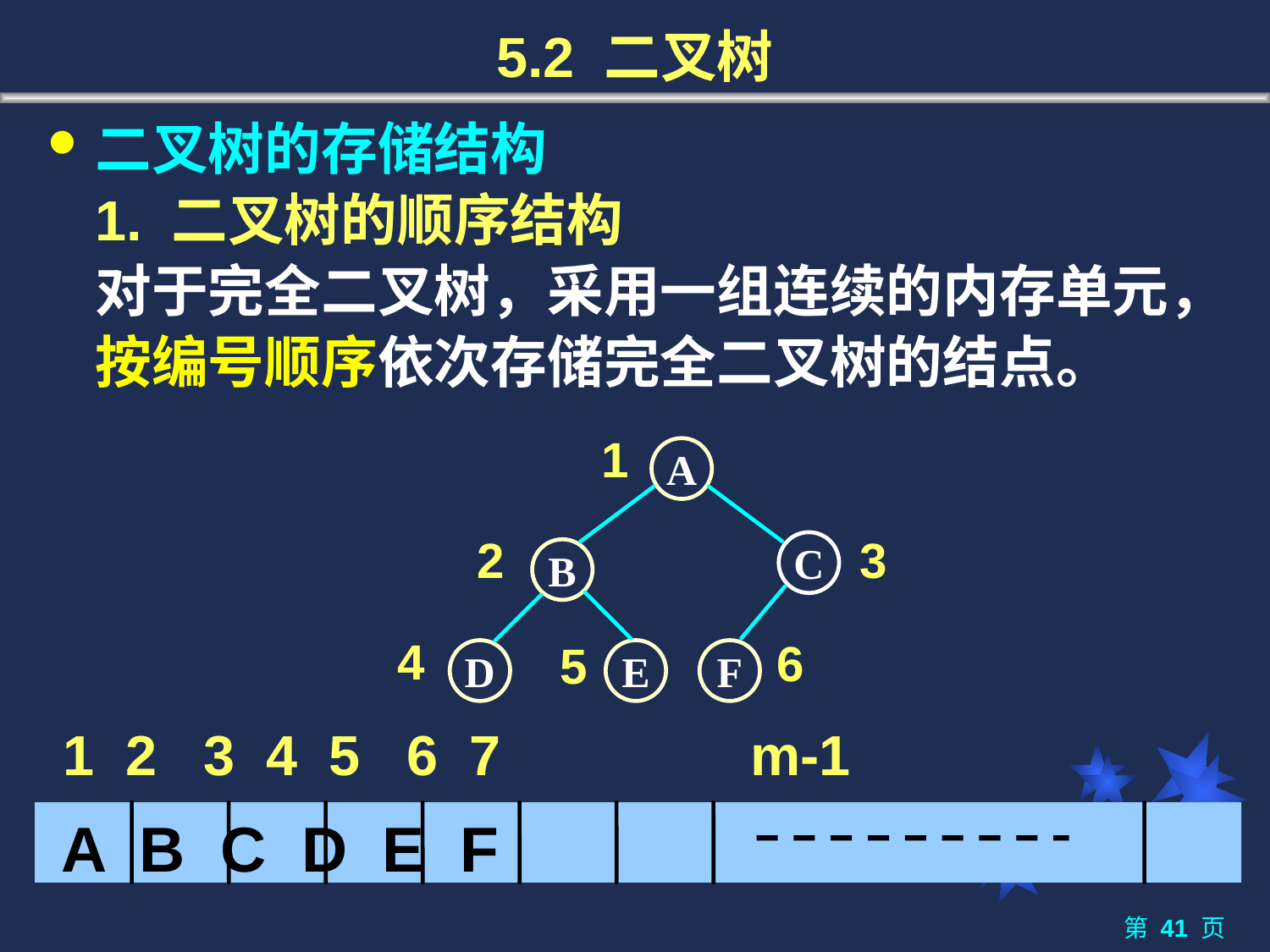

# 5.2 二叉树
二叉树的存储结构
	1. 二叉树的顺序结构
	对于完全二叉树，采用一组连续的内存单元，按编号顺序依次存储完全二叉树的结点。
1
A

C
B

D
E
F
2
3
4
6
5
 1  2   3  4  5   6  7                m-1

 A  B  C  D  E  F
第 41 页